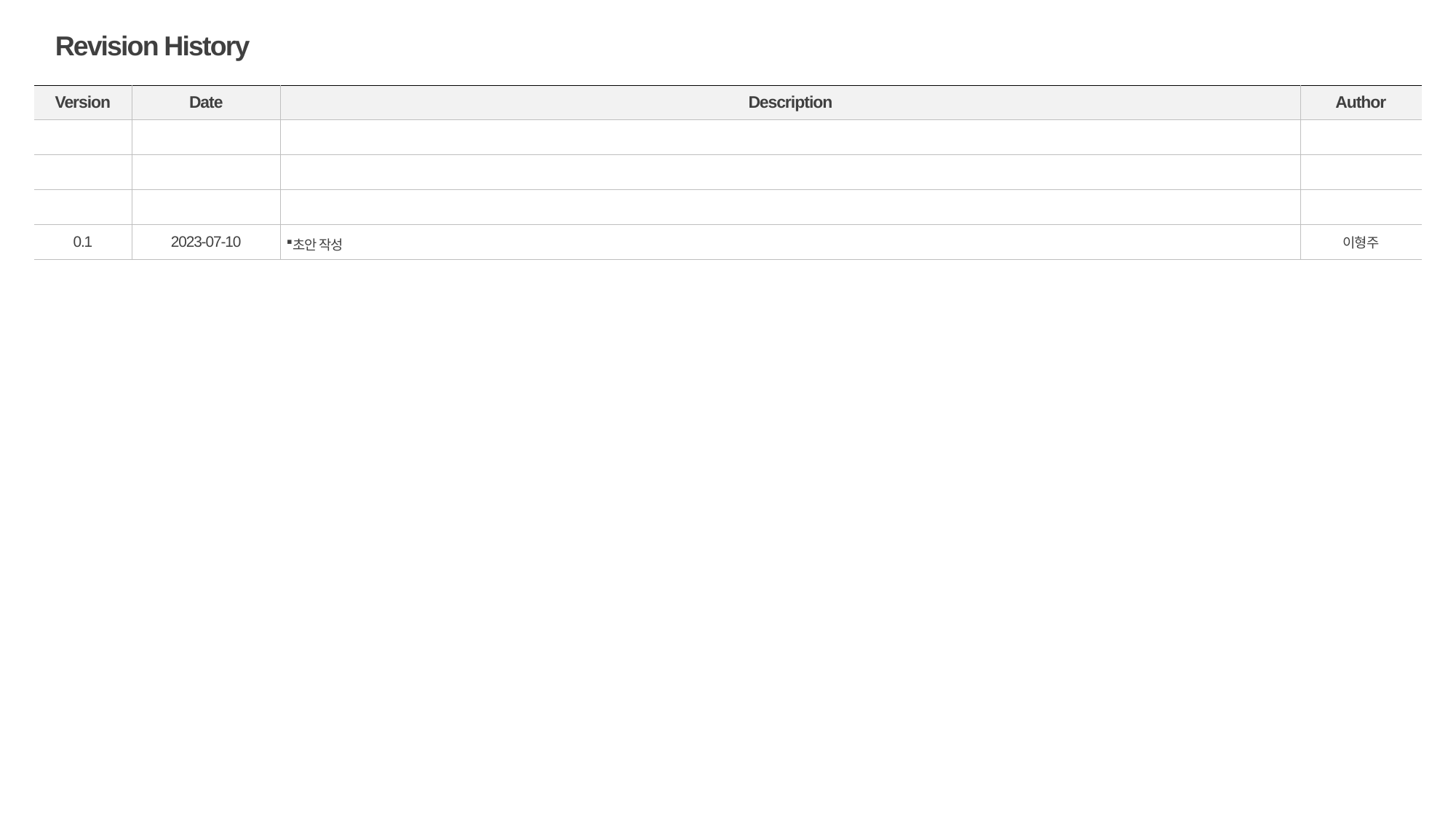

Revision History
| Version | Date | Description | Author |
| --- | --- | --- | --- |
|  |  |  |  |
|  |  |  |  |
|  |  |  |  |
| 0.1 | 2023-07-10 | 초안 작성 | 이형주 |